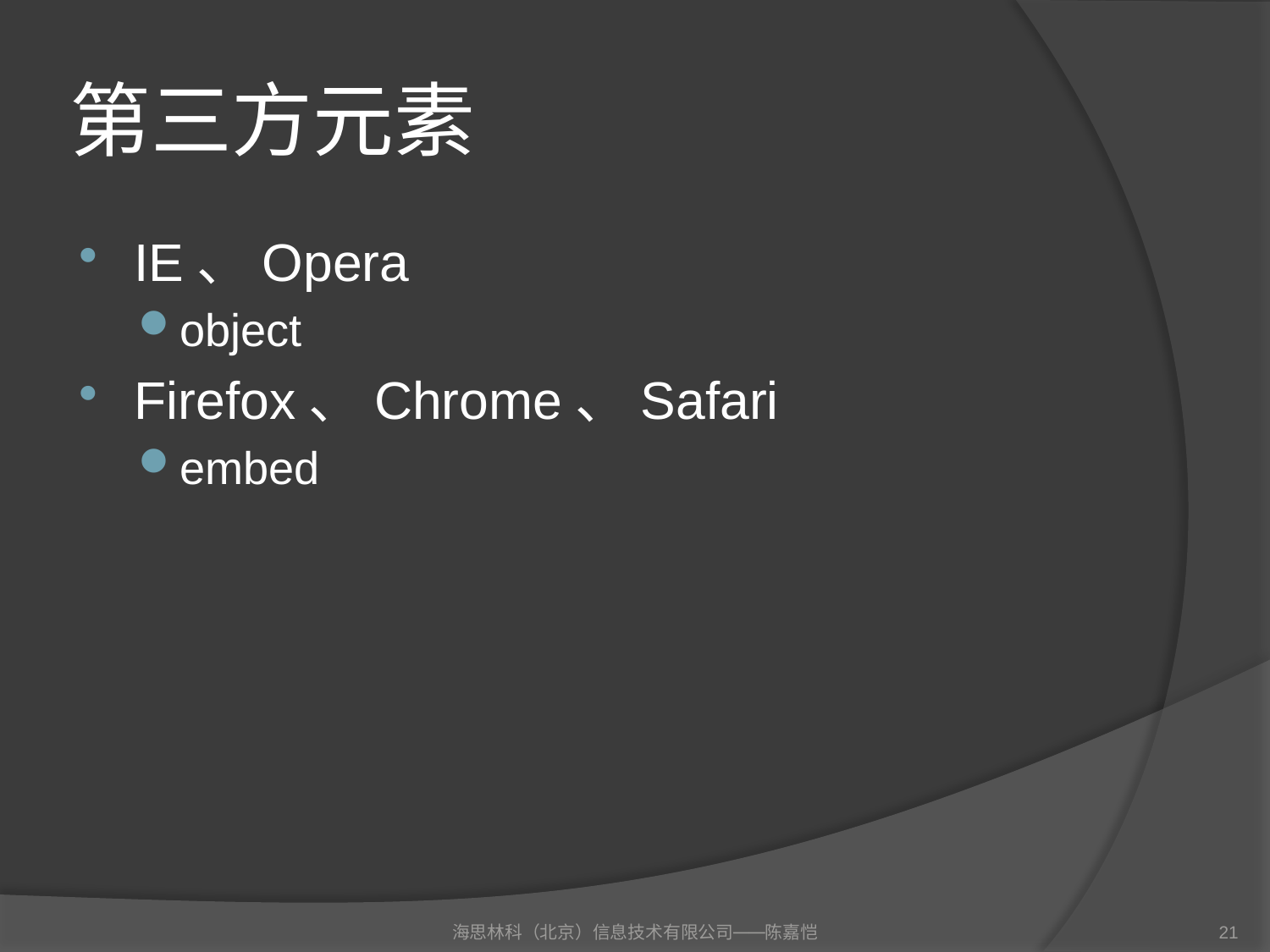

# 第三方元素
IE、Opera
object
Firefox、Chrome、Safari
embed
海思林科（北京）信息技术有限公司——陈嘉恺
21